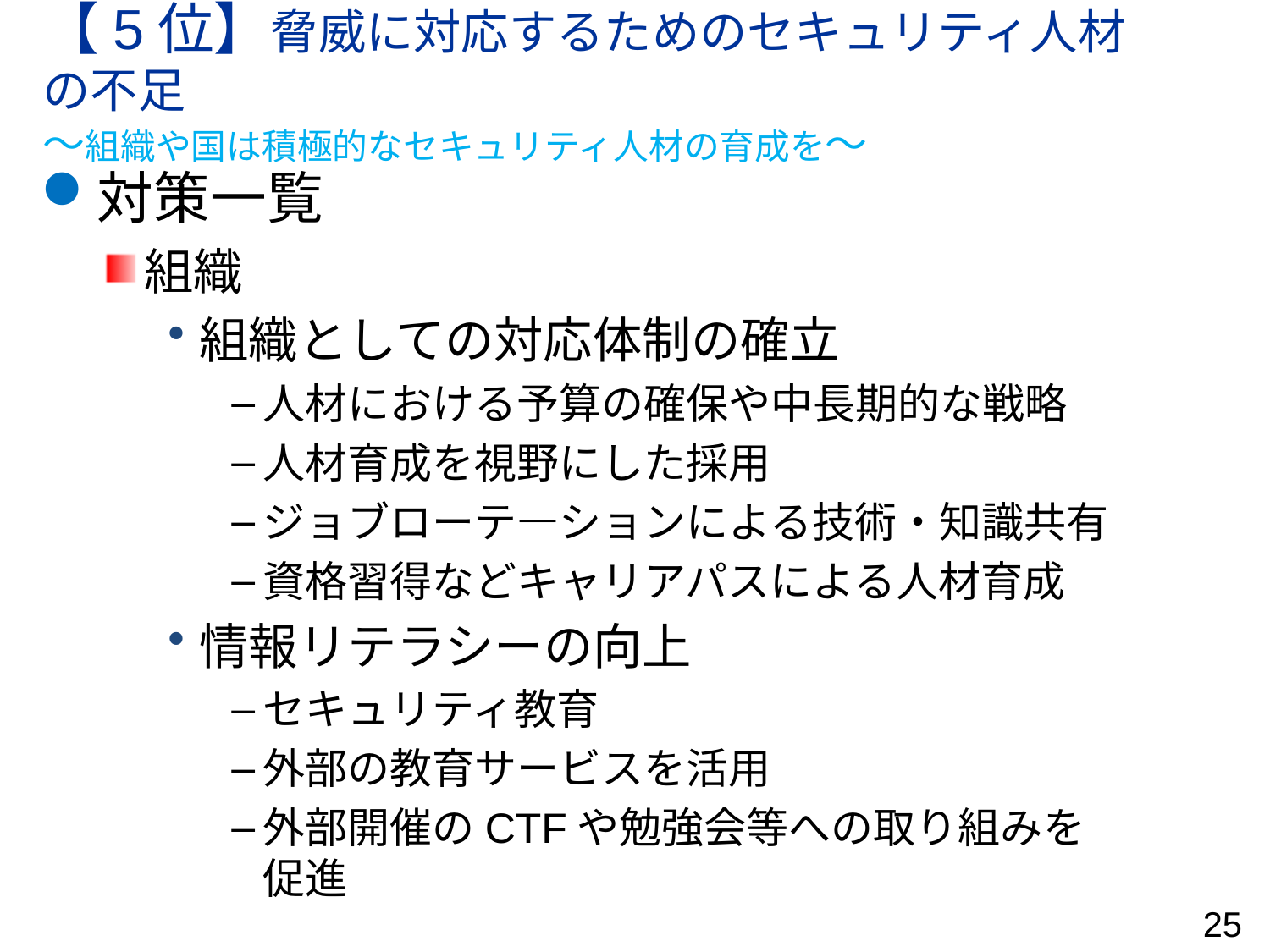

# 【5位】脅威に対応するためのセキュリティ人材の不足 ～組織や国は積極的なセキュリティ人材の育成を～
対策一覧
組織
組織としての対応体制の確立
人材における予算の確保や中長期的な戦略
人材育成を視野にした採用
ジョブローテ―ションによる技術・知識共有
資格習得などキャリアパスによる人材育成
情報リテラシーの向上
セキュリティ教育
外部の教育サービスを活用
外部開催のCTFや勉強会等への取り組みを促進

25